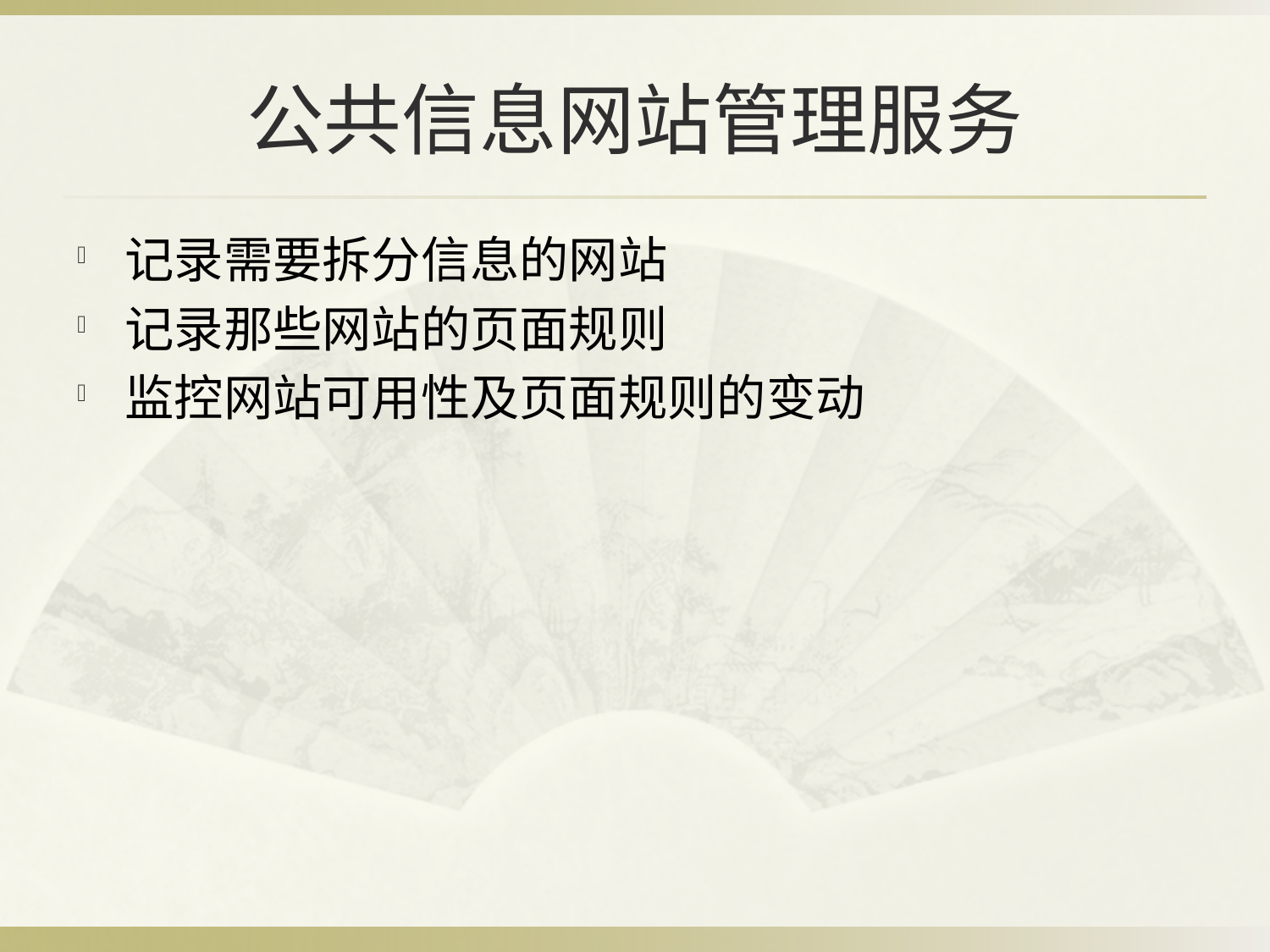

# 公共信息网站管理服务
记录需要拆分信息的网站
记录那些网站的页面规则
监控网站可用性及页面规则的变动